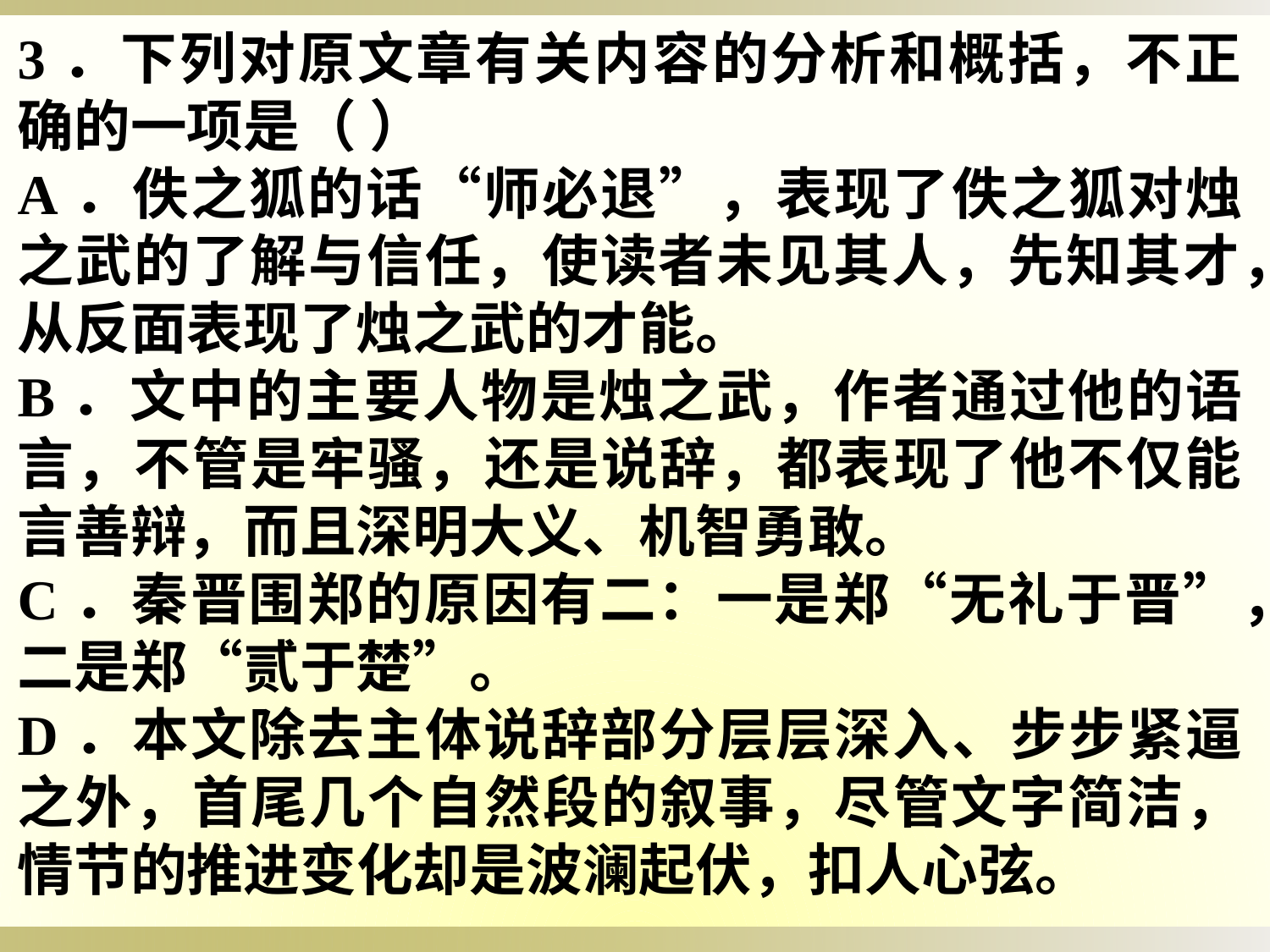

3．下列对原文章有关内容的分析和概括，不正确的一项是（ ）
A．佚之狐的话“师必退”，表现了佚之狐对烛之武的了解与信任，使读者未见其人，先知其才，从反面表现了烛之武的才能。
B．文中的主要人物是烛之武，作者通过他的语言，不管是牢骚，还是说辞，都表现了他不仅能言善辩，而且深明大义、机智勇敢。
C．秦晋围郑的原因有二：一是郑“无礼于晋”，二是郑“贰于楚”。
D．本文除去主体说辞部分层层深入、步步紧逼之外，首尾几个自然段的叙事，尽管文字简洁，情节的推进变化却是波澜起伏，扣人心弦。